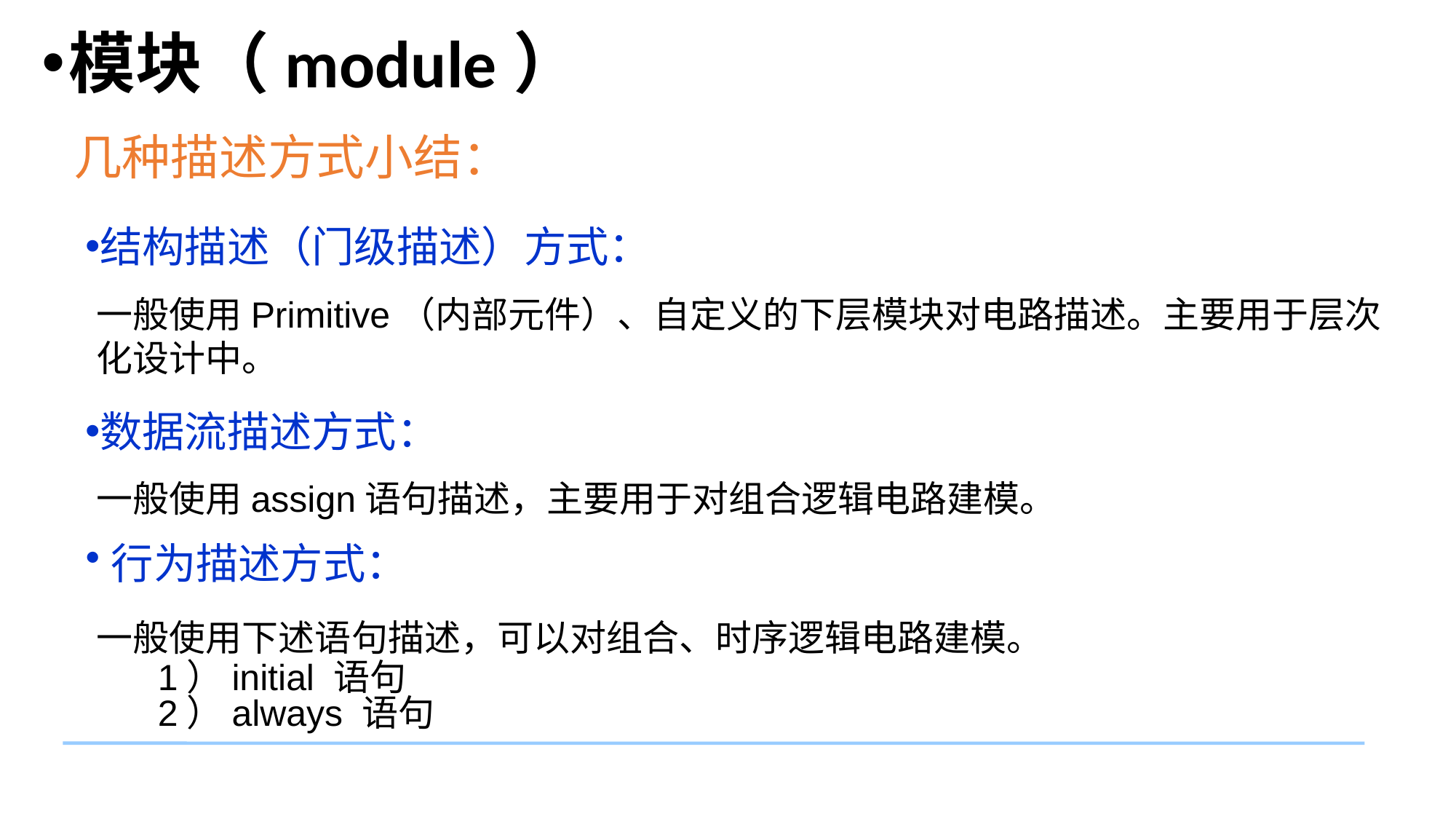

模块（module）
几种描述方式小结：
结构描述（门级描述）方式：
一般使用Primitive（内部元件）、自定义的下层模块对电路描述。主要用于层次化设计中。
数据流描述方式：
一般使用assign语句描述，主要用于对组合逻辑电路建模。
行为描述方式：
一般使用下述语句描述，可以对组合、时序逻辑电路建模。
      1）initial 语句
      2）always 语句
20